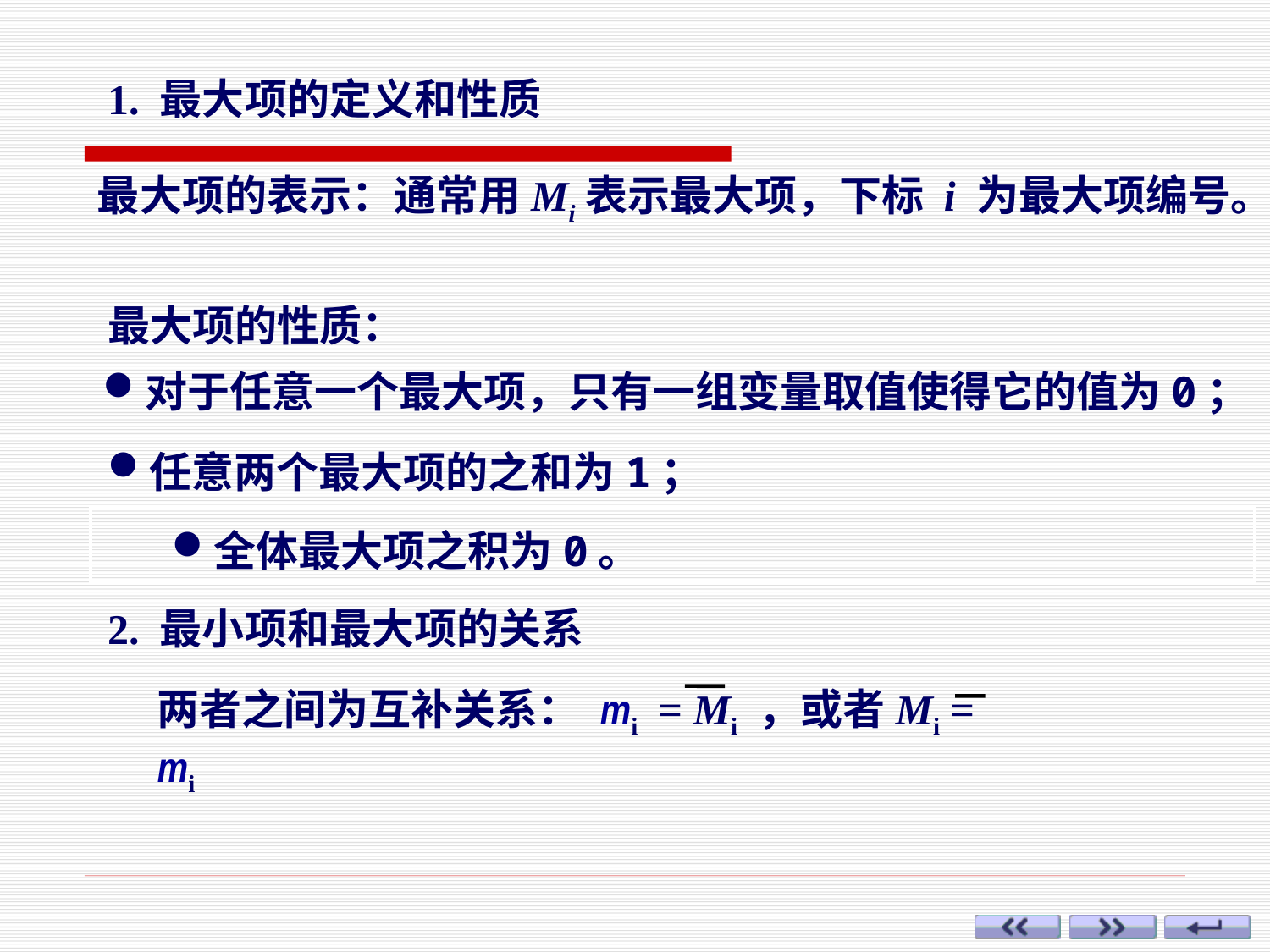

1. 最大项的定义和性质
最大项的表示：通常用Mi表示最大项，下标 i 为最大项编号。
最大项的性质：
对于任意一个最大项，只有一组变量取值使得它的值为0；
任意两个最大项的之和为1；
全体最大项之积为0。
2. 最小项和最大项的关系
两者之间为互补关系： mi  = Mi ，或者Mi = mi